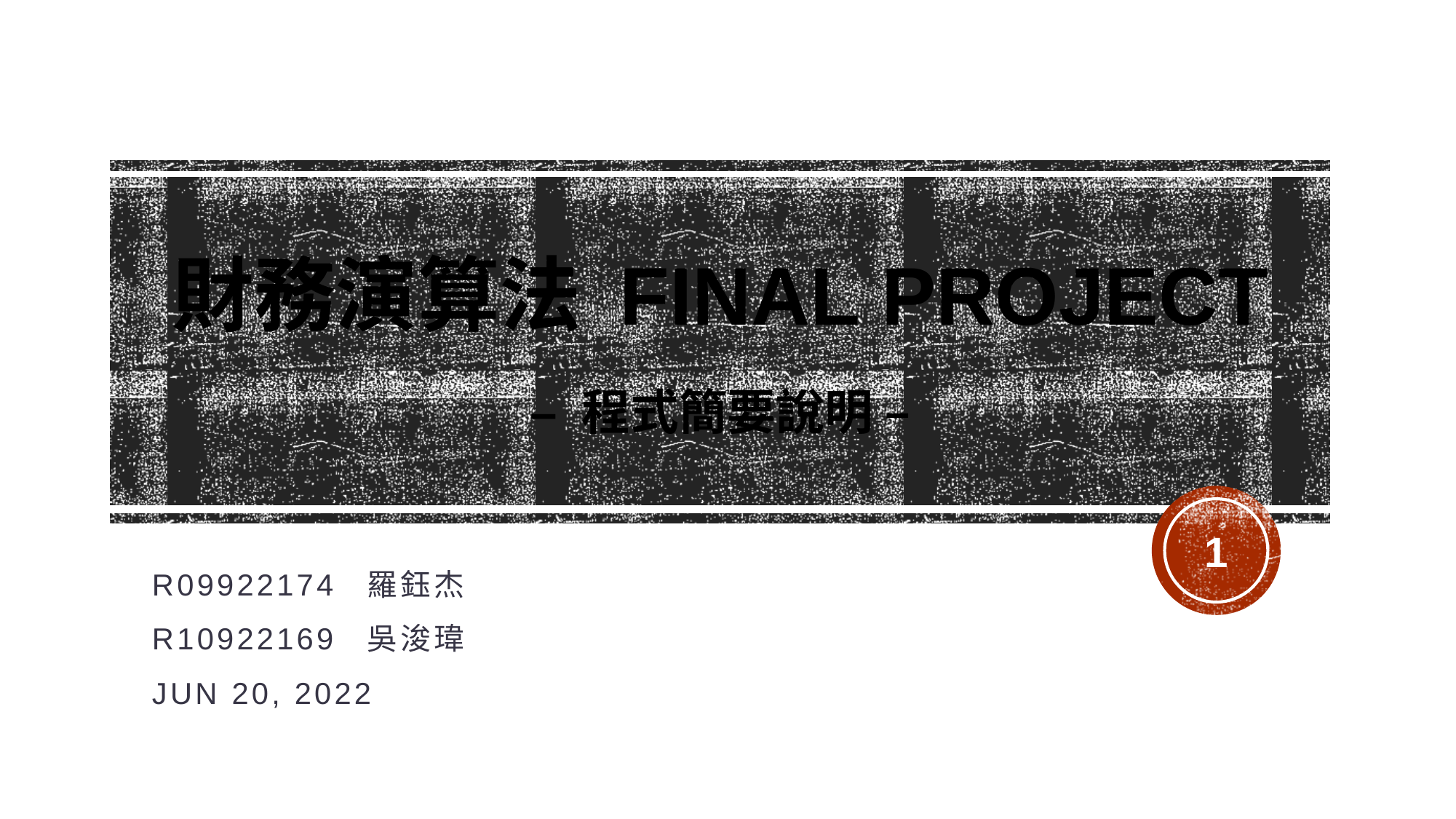

# 財務演算法 Final Project – 程式簡要說明 –
1
R09922174  羅鈺杰
R10922169  吳浚瑋
JUN 20, 2022